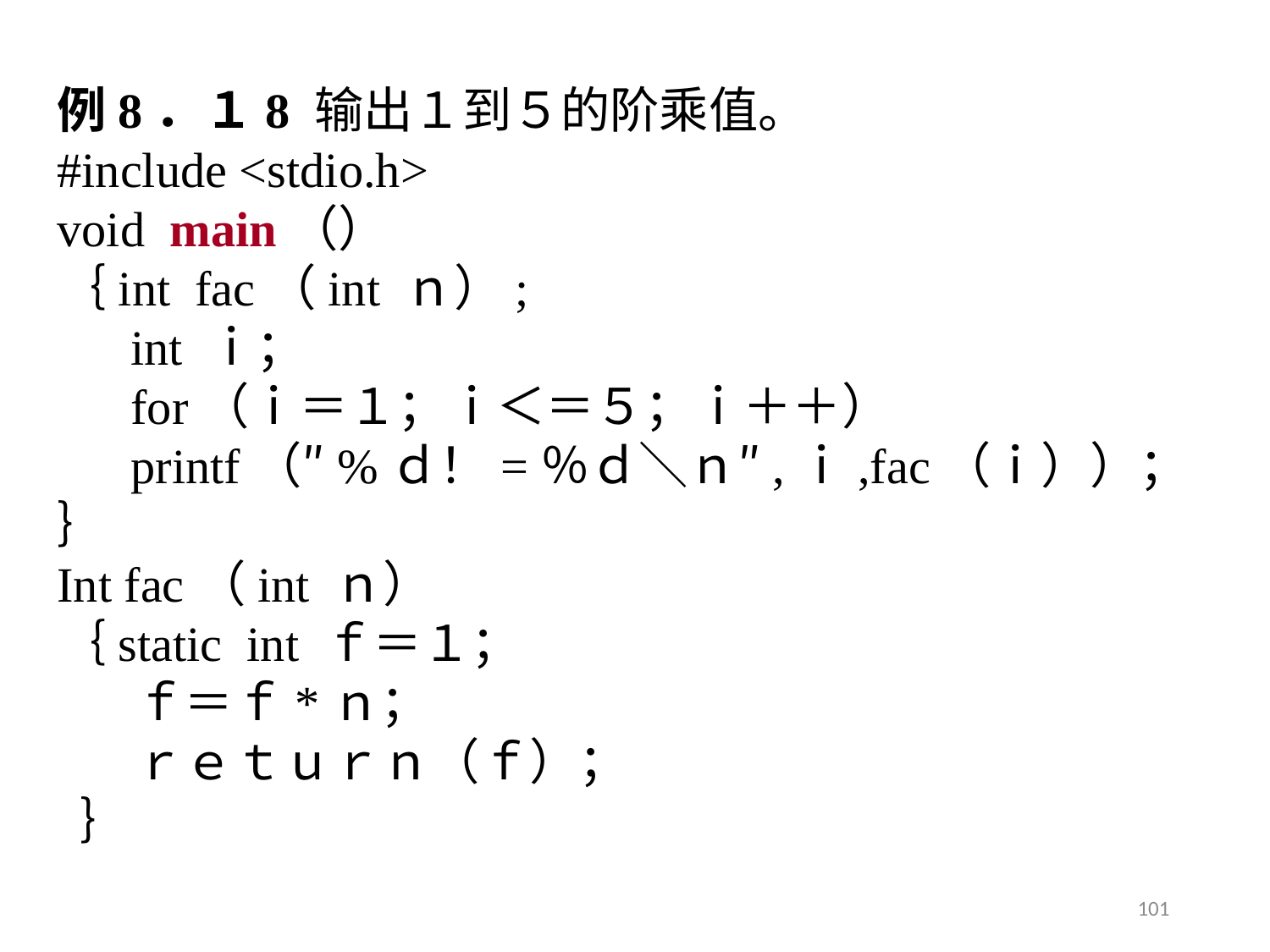

例8．１8 输出１到５的阶乘值。
#include <stdio.h>
void  main（）
｛int  fac（int ｎ）;
      int ｉ；
      for（ｉ＝１；ｉ＜＝５；ｉ＋＋）
      printf（″%ｄ！=％ｄ＼ｎ″,ｉ,fac（ｉ））；
｝
Int fac（int ｎ）
｛static  int ｆ＝１；
      ｆ＝ｆ*ｎ；
      ｒｅｔｕｒｎ（ｆ）；
 ｝
101